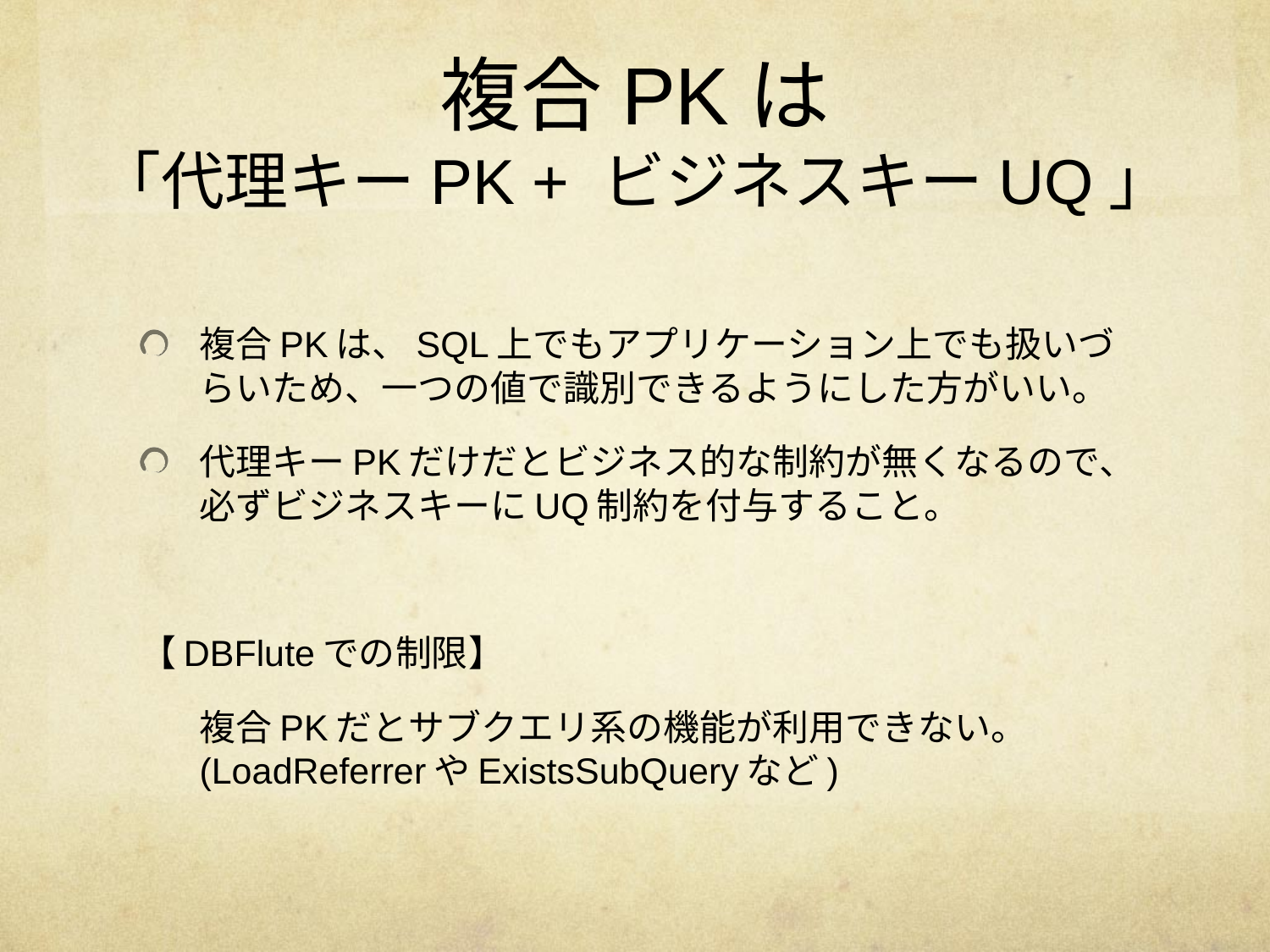

# 複合PKは 「代理キーPK + ビジネスキーUQ」

複合PKは、SQL上でもアプリケーション上でも扱いづらいため、一つの値で識別できるようにした方がいい。
代理キーPKだけだとビジネス的な制約が無くなるので、必ずビジネスキーにUQ制約を付与すること。

【DBFluteでの制限】
	複合PKだとサブクエリ系の機能が利用できない。(LoadReferrerやExistsSubQueryなど)